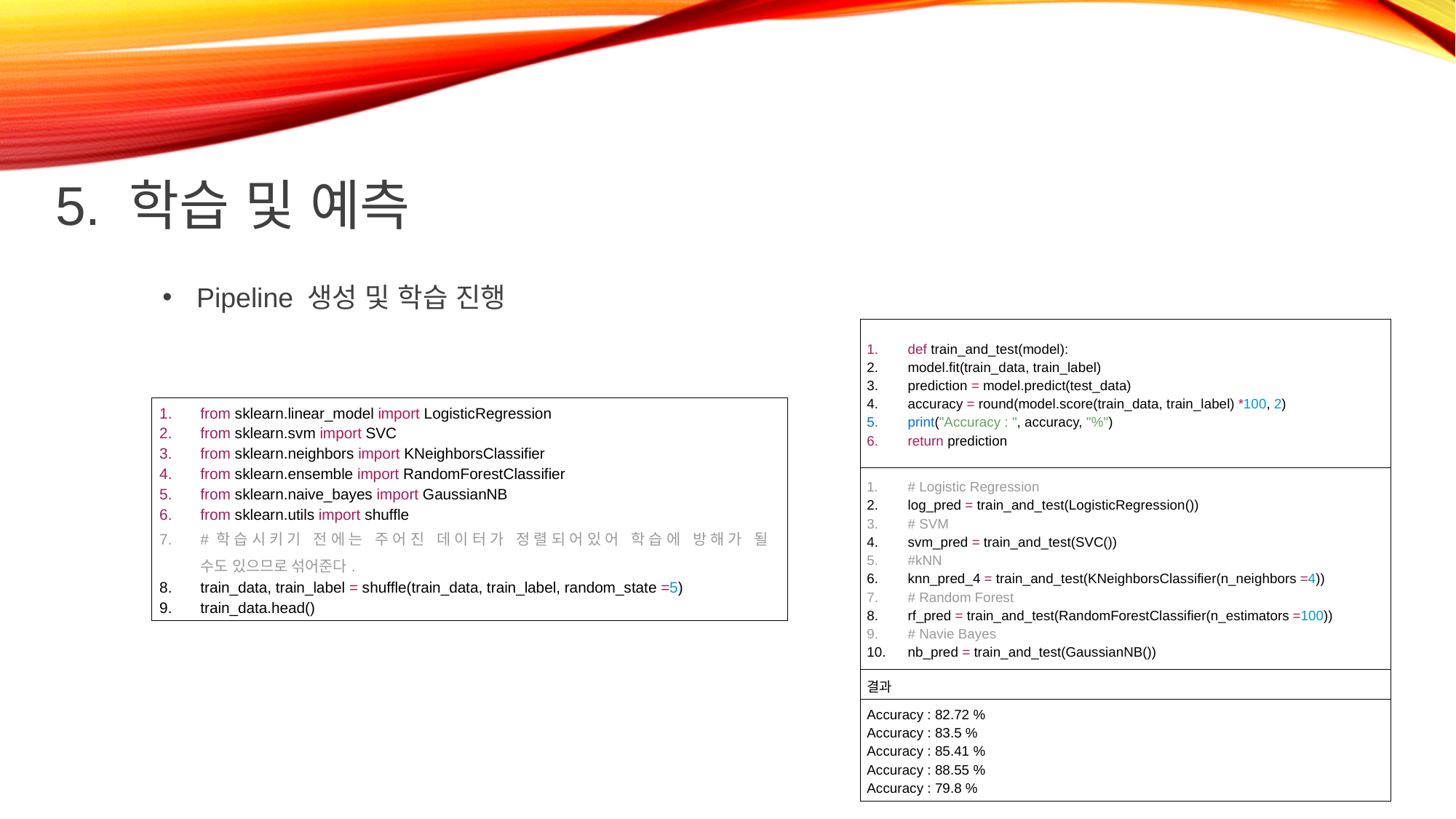

5. 학습 및 예측
Pipeline 생성 및 학습 진행
| def train\_and\_test(model): model.fit(train\_data, train\_label) prediction = model.predict(test\_data) accuracy = round(model.score(train\_data, train\_label) \*100, 2) print("Accuracy : ", accuracy, "%") return prediction |
| --- |
| # Logistic Regression log\_pred = train\_and\_test(LogisticRegression()) # SVM svm\_pred = train\_and\_test(SVC()) #kNN knn\_pred\_4 = train\_and\_test(KNeighborsClassifier(n\_neighbors =4)) # Random Forest rf\_pred = train\_and\_test(RandomForestClassifier(n\_estimators =100)) # Navie Bayes nb\_pred = train\_and\_test(GaussianNB()) |
| 결과 |
| Accuracy : 82.72 % Accuracy : 83.5 % Accuracy : 85.41 % Accuracy : 88.55 % Accuracy : 79.8 % |
| from sklearn.linear\_model import LogisticRegression from sklearn.svm import SVC from sklearn.neighbors import KNeighborsClassifier from sklearn.ensemble import RandomForestClassifier from sklearn.naive\_bayes import GaussianNB from sklearn.utils import shuffle #학습시키기 전에는 주어진 데이터가 정렬되어있어 학습에 방해가 될 수도 있으므로 섞어준다. train\_data, train\_label = shuffle(train\_data, train\_label, random\_state =5) train\_data.head() |
| --- |